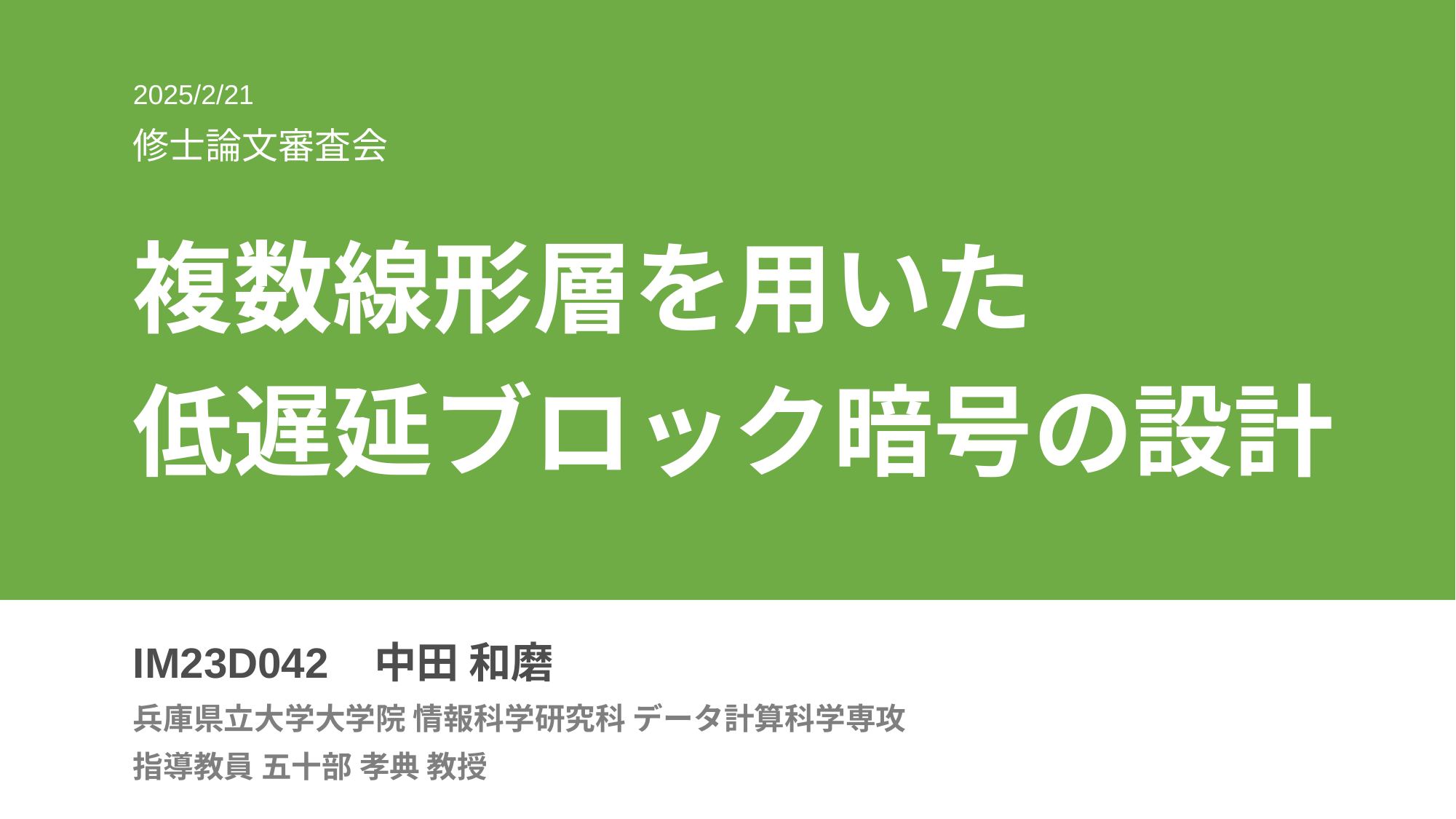

2025/2/21
修士論文審査会
# 複数線形層を用いた 低遅延ブロック暗号の設計
IM23D042   中田 和磨
兵庫県立大学大学院 情報科学研究科 データ計算科学専攻
指導教員 五十部 孝典 教授